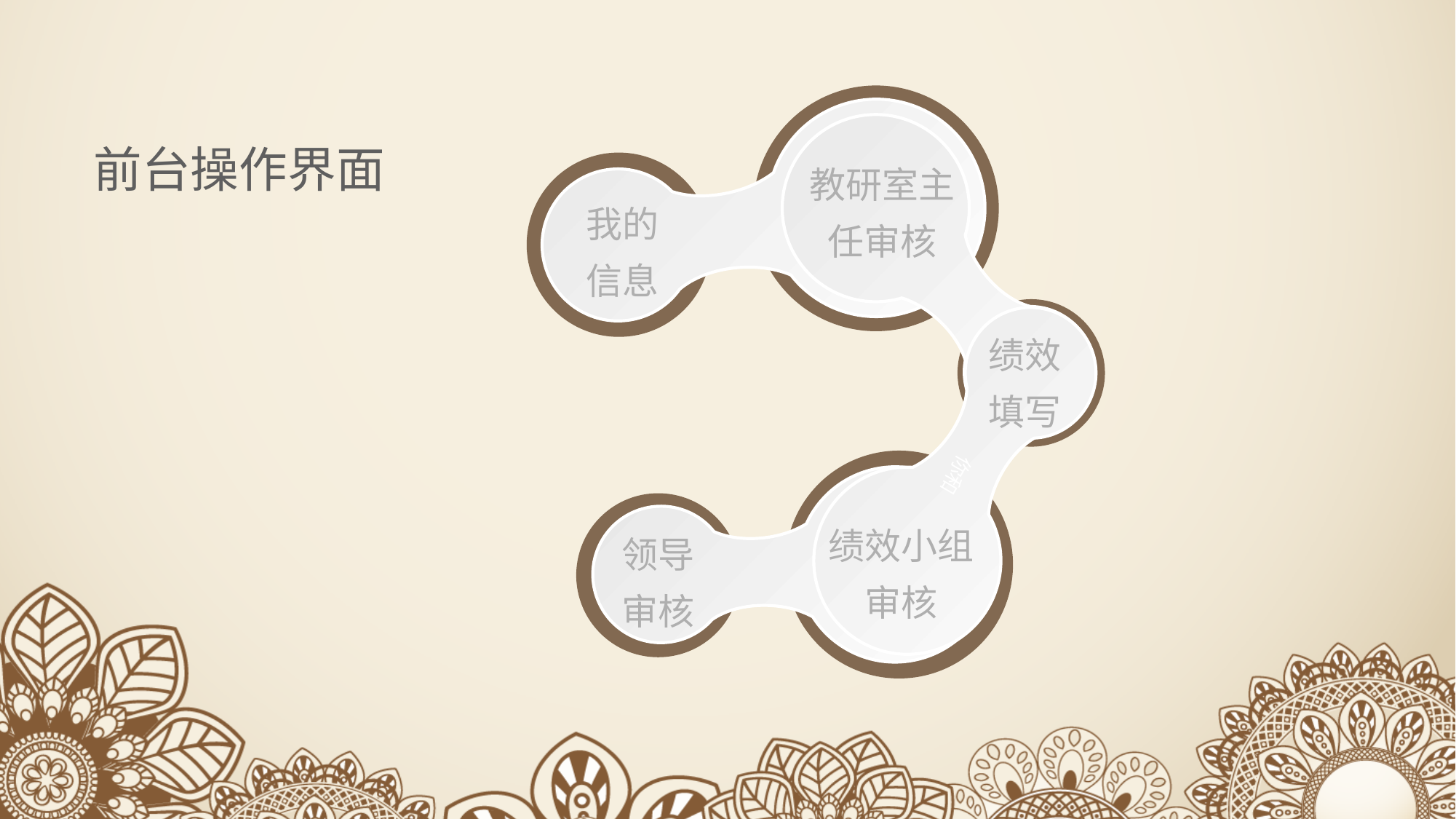

前台操作界面

教研室主任审核

我的信息

绩效填写
你和

绩效小组审核
领导审核